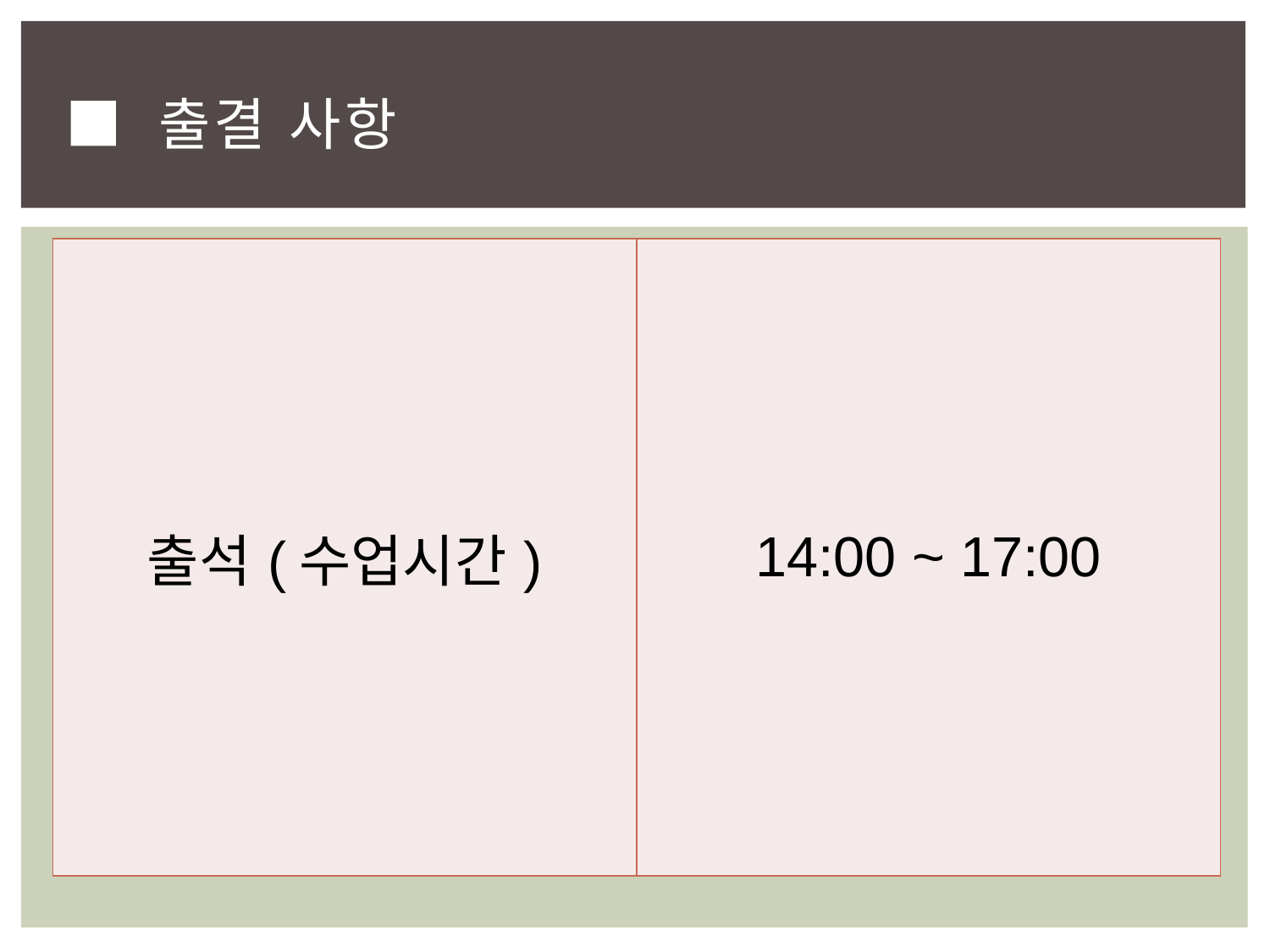

# ■ 출결 사항
| 출석(수업시간) | 14:00 ~ 17:00 |
| --- | --- |